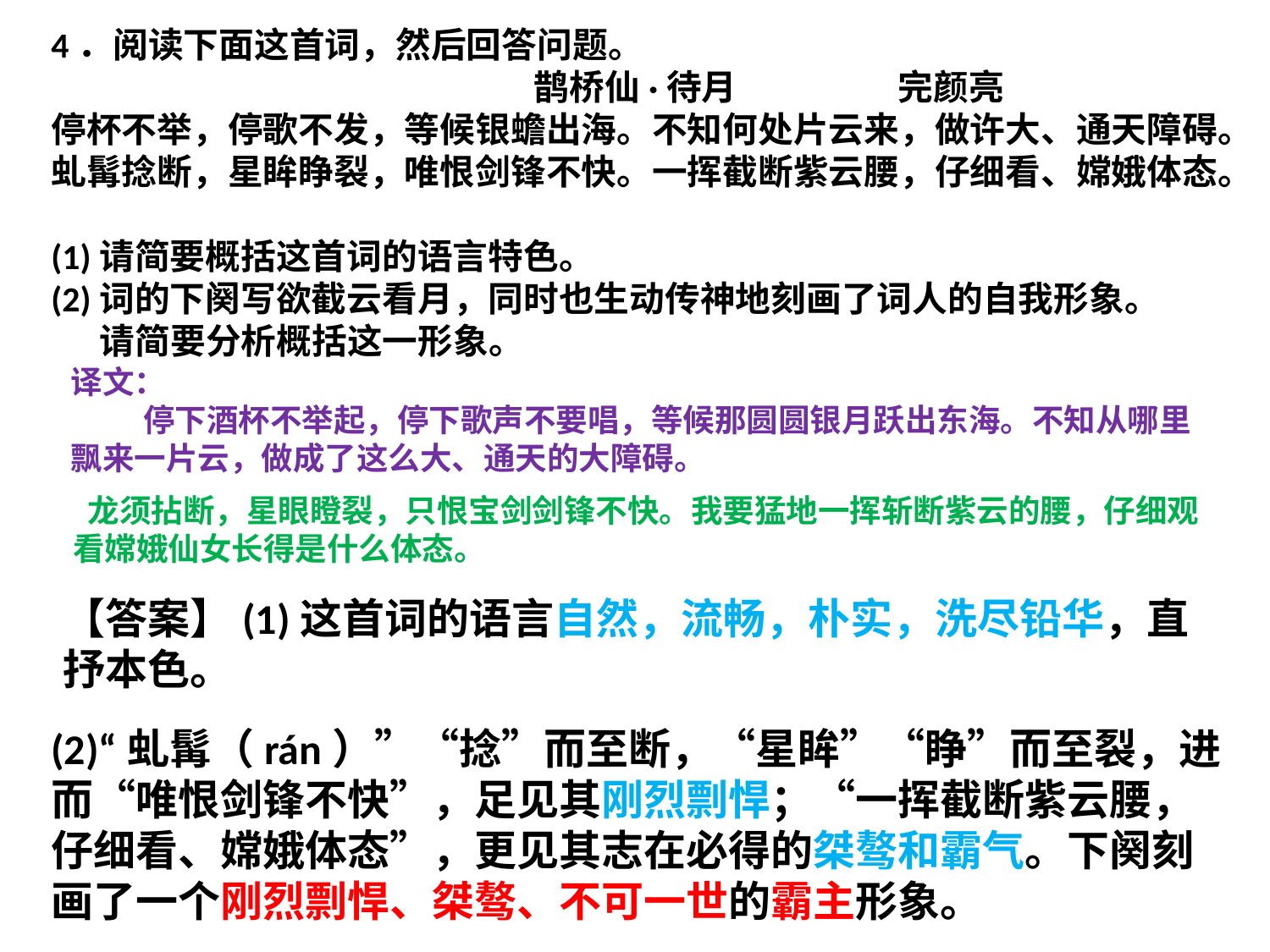

4．阅读下面这首词，然后回答问题。
                                                           鹊桥仙·待月                    完颜亮
停杯不举，停歌不发，等候银蟾出海。不知何处片云来，做许大、通天障碍。
虬髯捻断，星眸睁裂，唯恨剑锋不快。一挥截断紫云腰，仔细看、嫦娥体态。

(1)请简要概括这首词的语言特色。
(2)词的下阕写欲截云看月，同时也生动传神地刻画了词人的自我形象。
     请简要分析概括这一形象。
译文：
         停下酒杯不举起，停下歌声不要唱，等候那圆圆银月跃出东海。不知从哪里飘来一片云，做成了这么大、通天的大障碍。
 龙须拈断，星眼瞪裂，只恨宝剑剑锋不快。我要猛地一挥斩断紫云的腰，仔细观看嫦娥仙女长得是什么体态。
【答案】(1)这首词的语言自然，流畅，朴实，洗尽铅华，直抒本色。
(2)“虬髯（rán）”“捻”而至断，“星眸”“睁”而至裂，进而“唯恨剑锋不快”，足见其刚烈剽悍；“一挥截断紫云腰，仔细看、嫦娥体态”，更见其志在必得的桀骜和霸气。下阕刻画了一个刚烈剽悍、桀骜、不可一世的霸主形象。